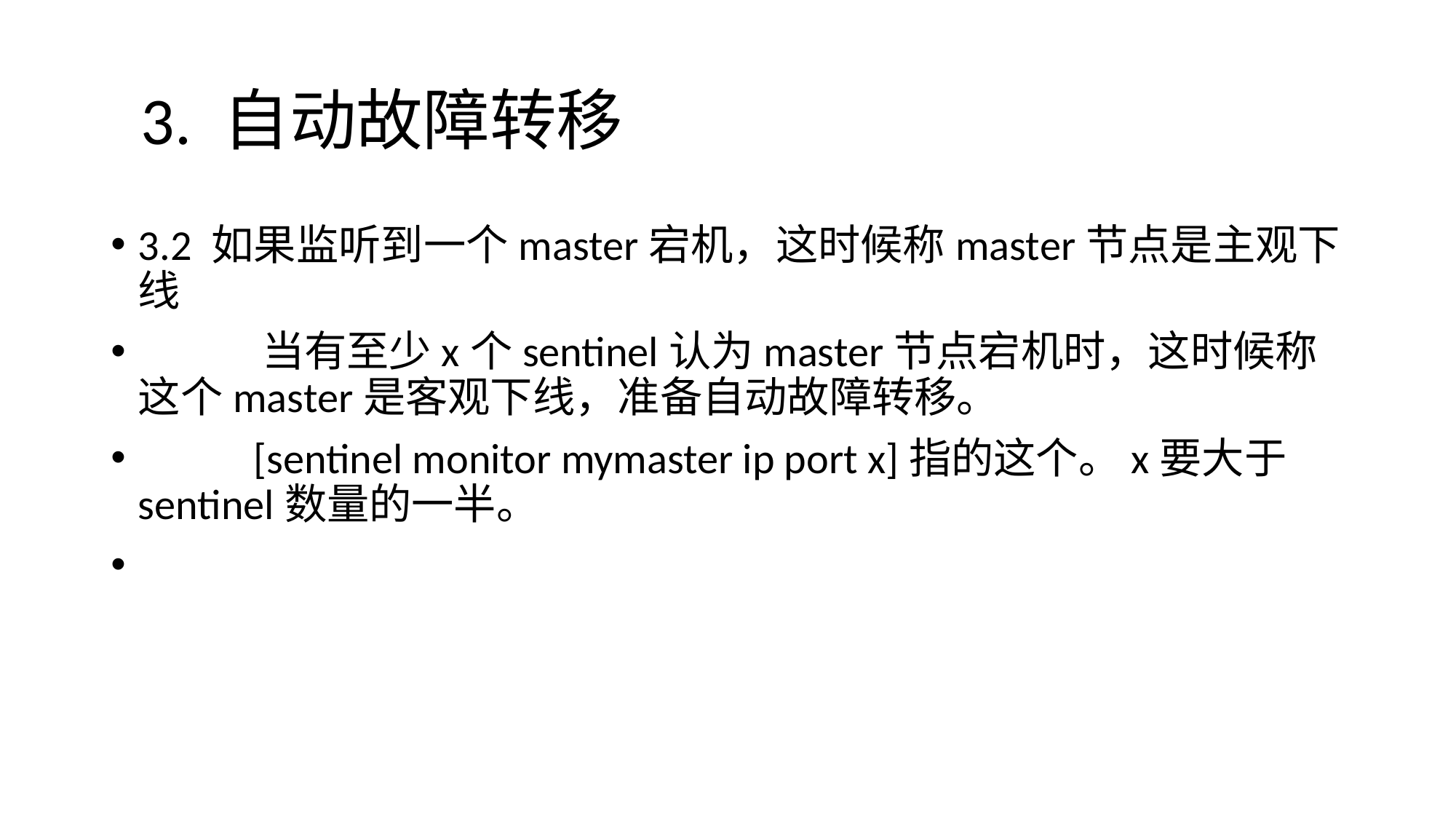

# 3. 自动故障转移
3.2 如果监听到一个master宕机，这时候称master节点是主观下线
            当有至少x个sentinel认为master节点宕机时，这时候称这个master是客观下线，准备自动故障转移。
            [sentinel monitor mymaster ip port x]指的这个。x要大于sentinel数量的一半。